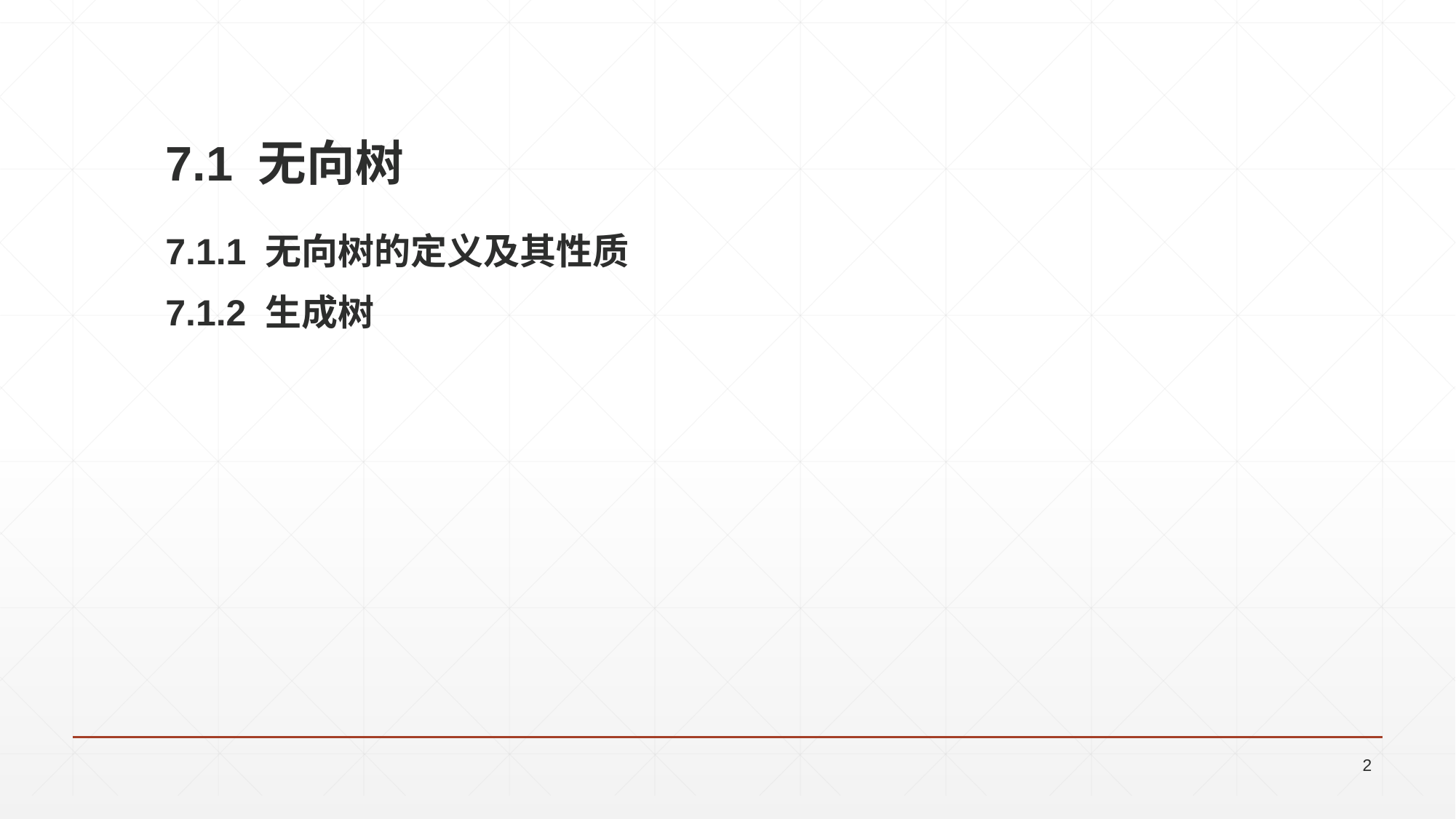

# 7.1 无向树
7.1.1 无向树的定义及其性质
7.1.2 生成树

2